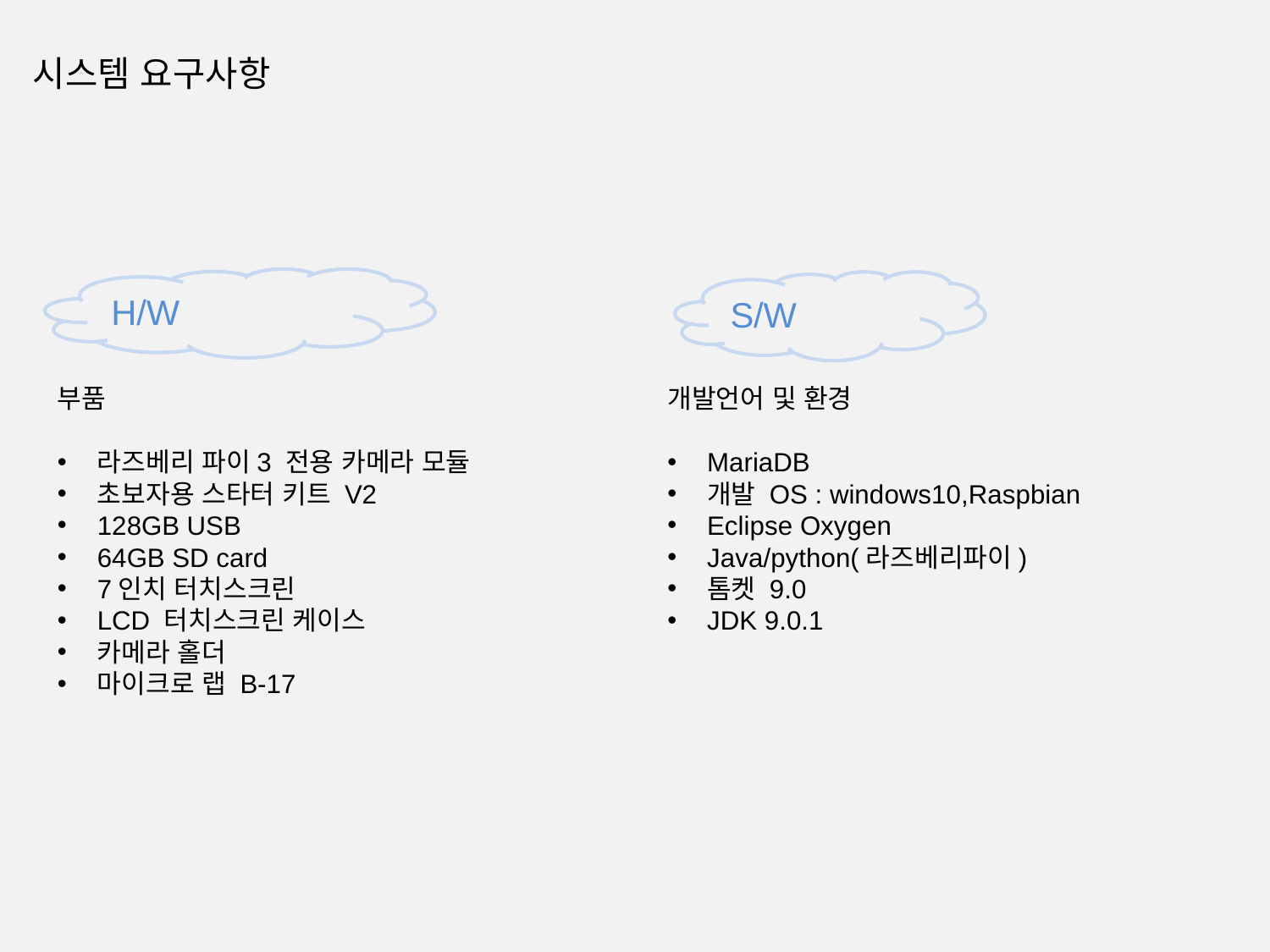

# 시스템 요구사항
H/W
S/W
부품

라즈베리 파이3 전용 카메라 모듈
초보자용 스타터 키트 V2
128GB USB
64GB SD card
7인치 터치스크린
LCD 터치스크린 케이스
카메라 홀더
마이크로 랩 B-17

개발언어 및 환경

MariaDB
개발 OS : windows10,Raspbian
Eclipse Oxygen
Java/python(라즈베리파이)
톰켓 9.0
JDK 9.0.1